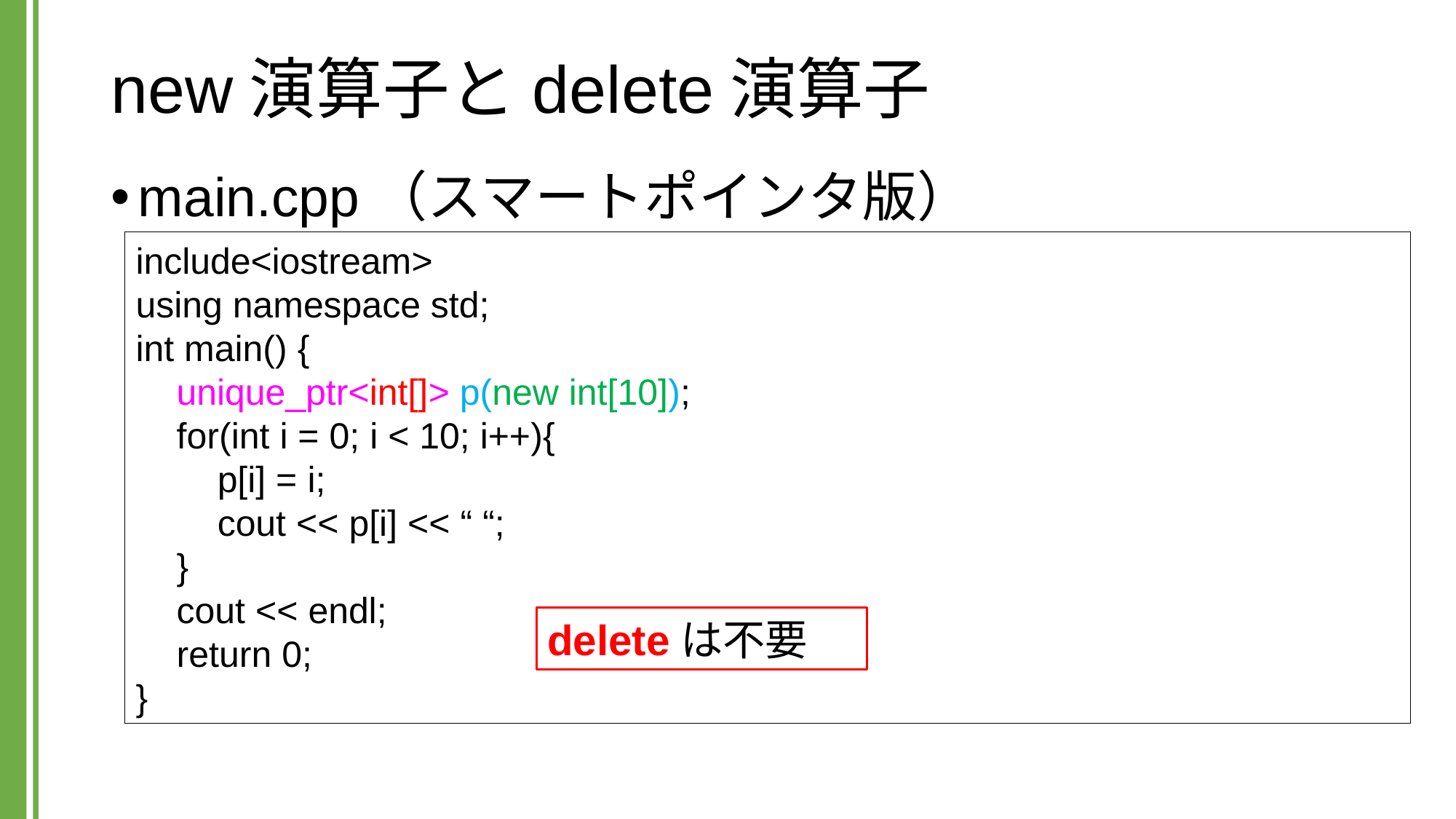

# new演算子とdelete演算子
main.cpp（スマートポインタ版）

include<iostream>
using namespace std;
int main() {
    unique_ptr<int[]> p(new int[10]);
    for(int i = 0; i < 10; i++){
        p[i] = i;
        cout << p[i] << “ “;
    }
    cout << endl;
    return 0;
}
deleteは不要